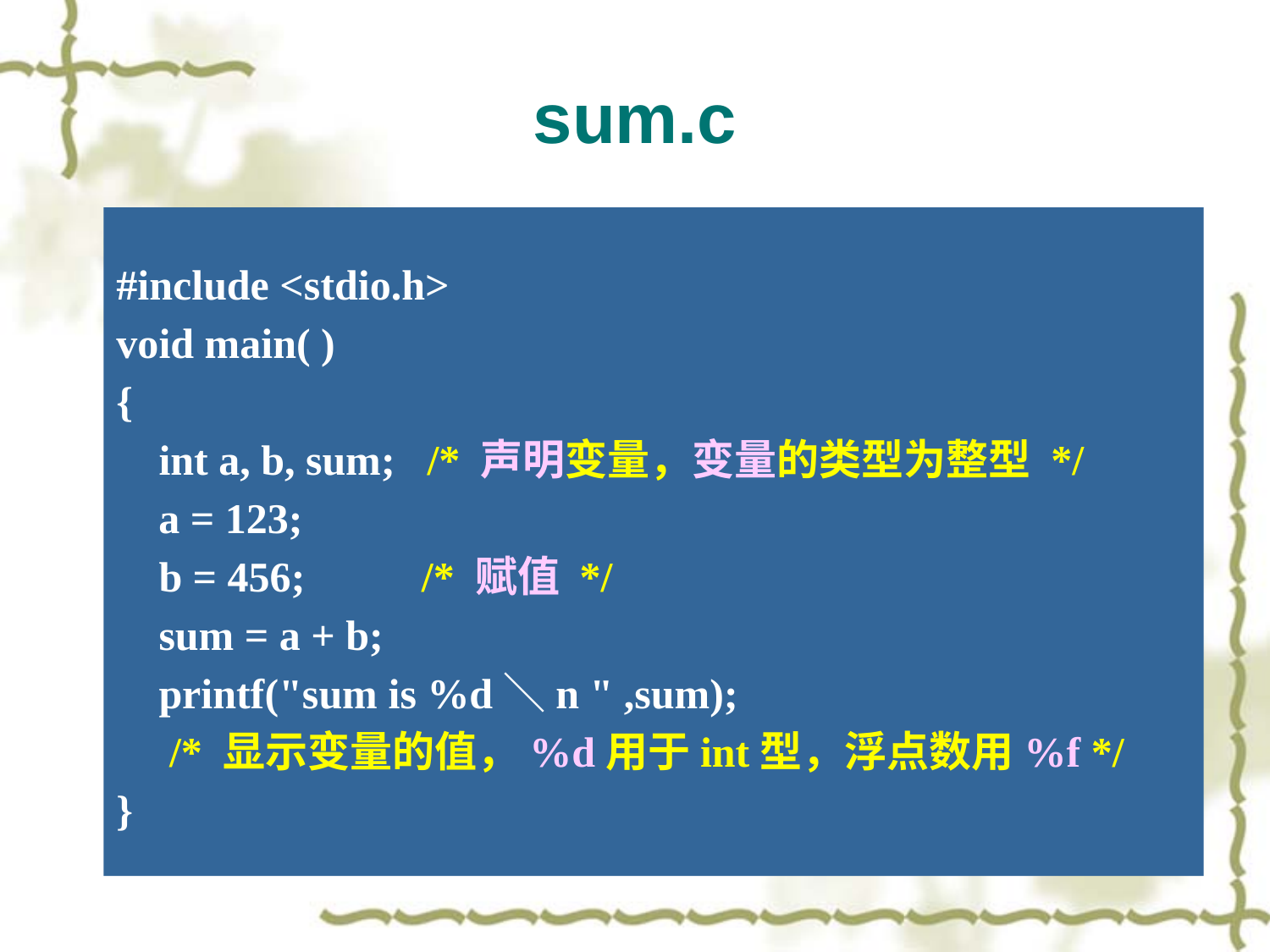

# sum.c
#include <stdio.h>
void main( )
{
    int a, b, sum;   /* 声明变量，变量的类型为整型 */
    a = 123;
    b = 456;           /* 赋值 */
    sum = a + b;
    printf("sum is %d＼n " ,sum);
     /* 显示变量的值，%d用于int型，浮点数用%f */
}